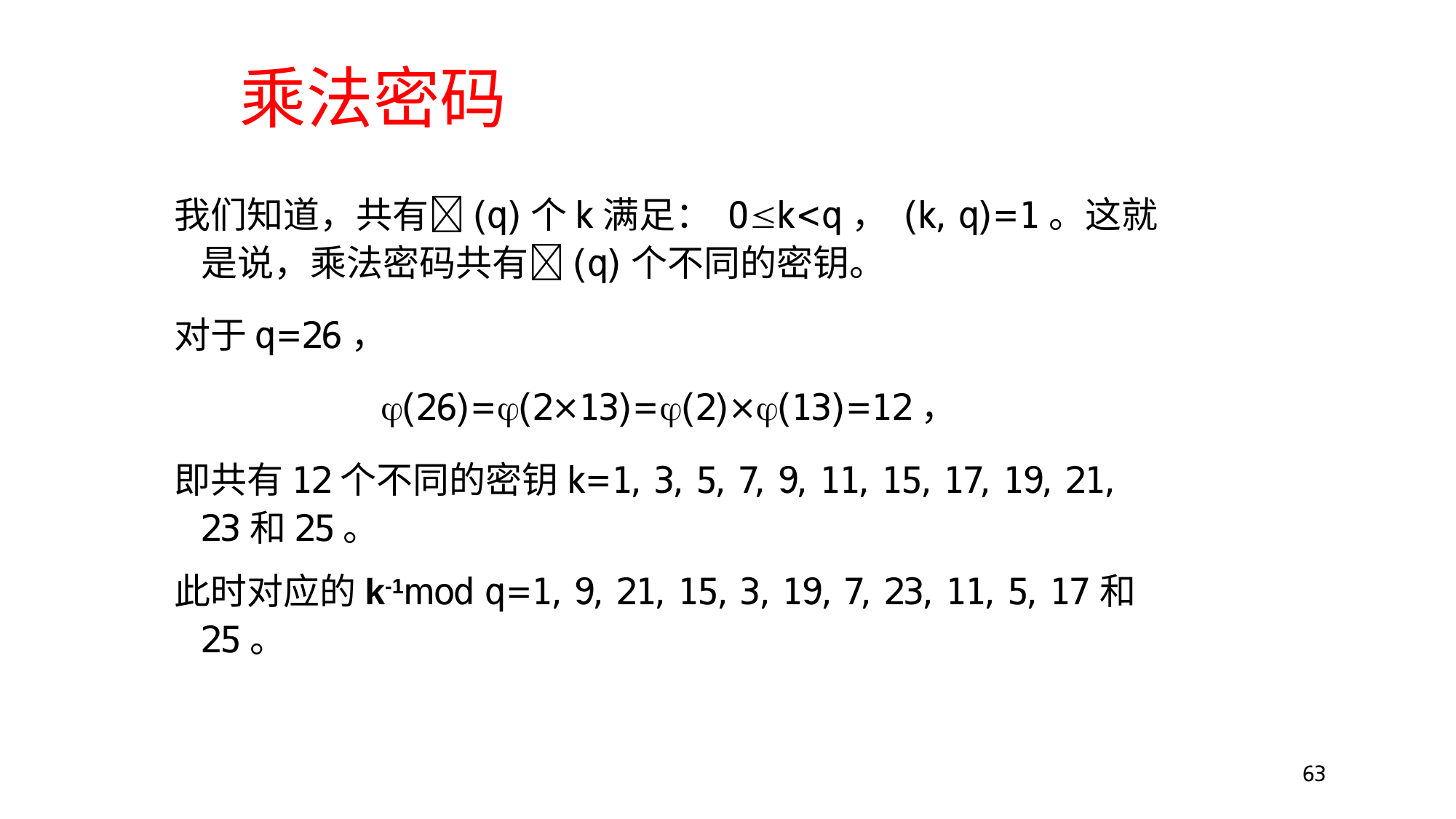

# 乘法密码
我们知道，共有ϕ(q)个k满足： 0≤k<q， (k, q)=1。这就是说，乘法密码共有ϕ(q)个不同的密钥。
对于q=26，
ϕ(26)=ϕ(2×13)=ϕ(2)×ϕ(13)=12，
即共有12个不同的密钥k=1, 3, 5, 7, 9, 11, 15, 17, 19, 21, 23和25。
此时对应的k-1mod q=1, 9, 21, 15, 3, 19, 7, 23, 11, 5, 17和25。
63